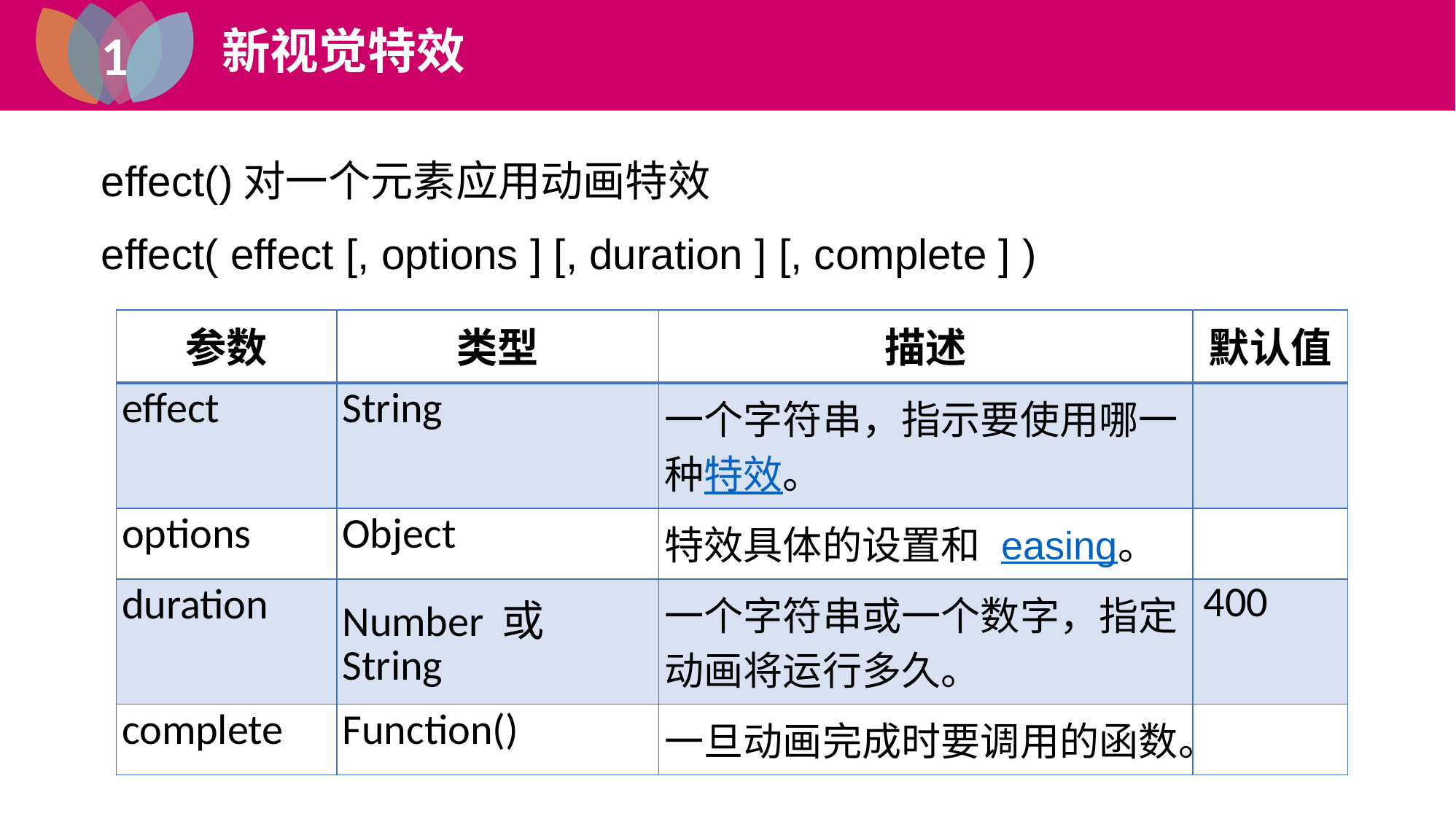

1
新视觉特效
1
effect()对一个元素应用动画特效
effect( effect [, options ] [, duration ] [, complete ] )

| 参数 | 类型 | 描述 | 默认值 |
| --- | --- | --- | --- |
| effect | String | 一个字符串，指示要使用哪一种特效。 |  |
| options | Object | 特效具体的设置和 easing。 |  |
| duration | Number 或 String | 一个字符串或一个数字，指定动画将运行多久。 | 400 |
| complete | Function() | 一旦动画完成时要调用的函数。 |  |